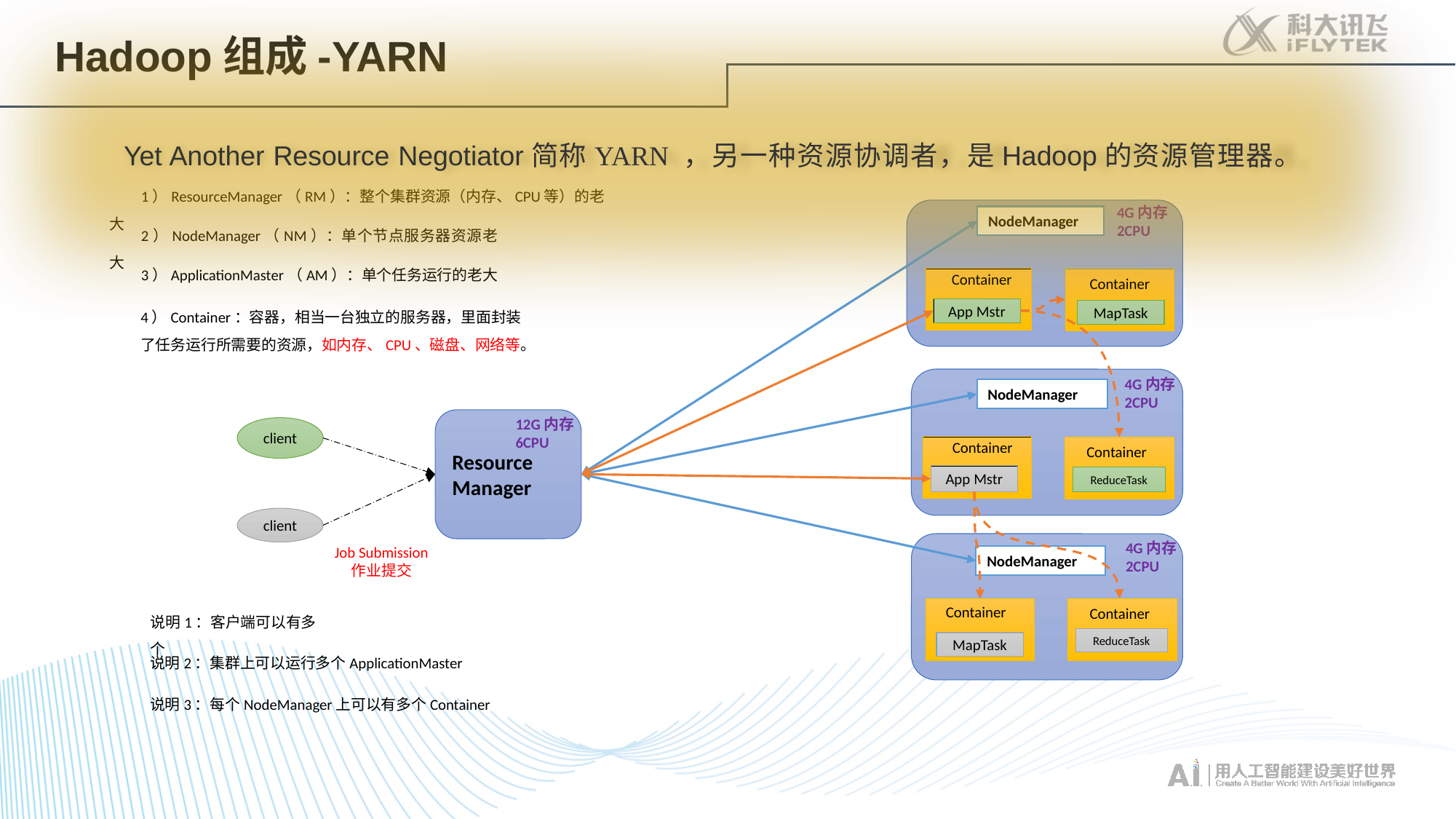

# Hadoop组成-YARN
Yet Another Resource Negotiator简称YARN ，另一种资源协调者，是Hadoop的资源管理器。
1）ResourceManager（RM）：整个集群资源（内存、CPU等）的老大
4G内存
2CPU

NodeManager
2）NodeManager（NM）：单个节点服务器资源老大
3）ApplicationMaster（AM）：单个任务运行的老大
Container

Container

4）Container：容器，相当一台独立的服务器，里面封装了任务运行所需要的资源，如内存、CPU、磁盘、网络等。
App Mstr
MapTask

4G内存
2CPU
NodeManager
12G内存
6CPU
Resource
Manager
client
Container

Container

App Mstr
ReduceTask
client
4G内存
2CPU

Job Submission
作业提交
NodeManager
Container
说明1：客户端可以有多个
Container

ReduceTask
MapTask
说明2：集群上可以运行多个ApplicationMaster
说明3：每个NodeManager上可以有多个Container